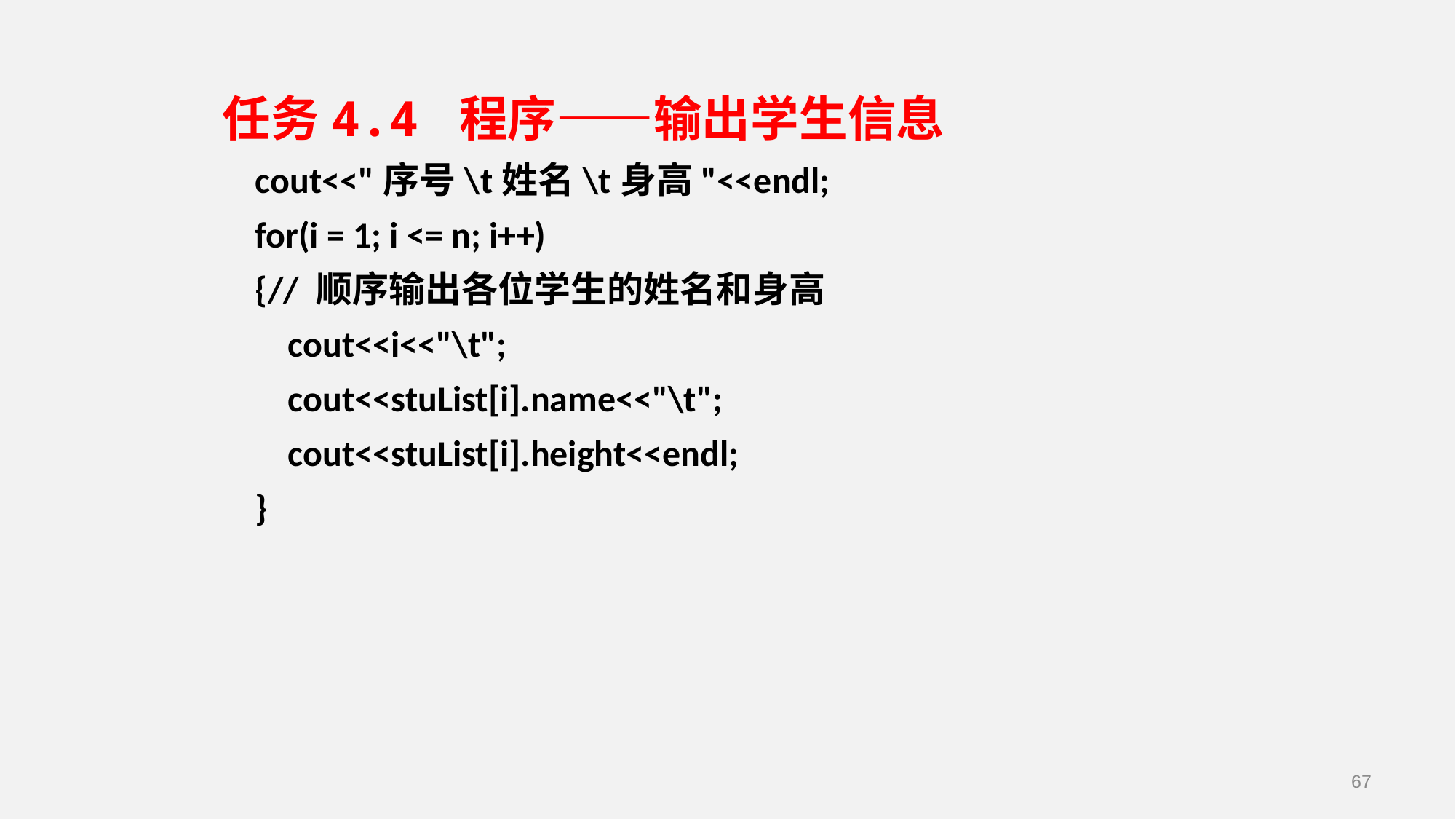

任务4.4 程序——输出学生信息
    cout<<"序号\t姓名\t身高"<<endl;
    for(i = 1; i <= n; i++)
    {// 顺序输出各位学生的姓名和身高
        cout<<i<<"\t";
        cout<<stuList[i].name<<"\t";
        cout<<stuList[i].height<<endl;
    }
67